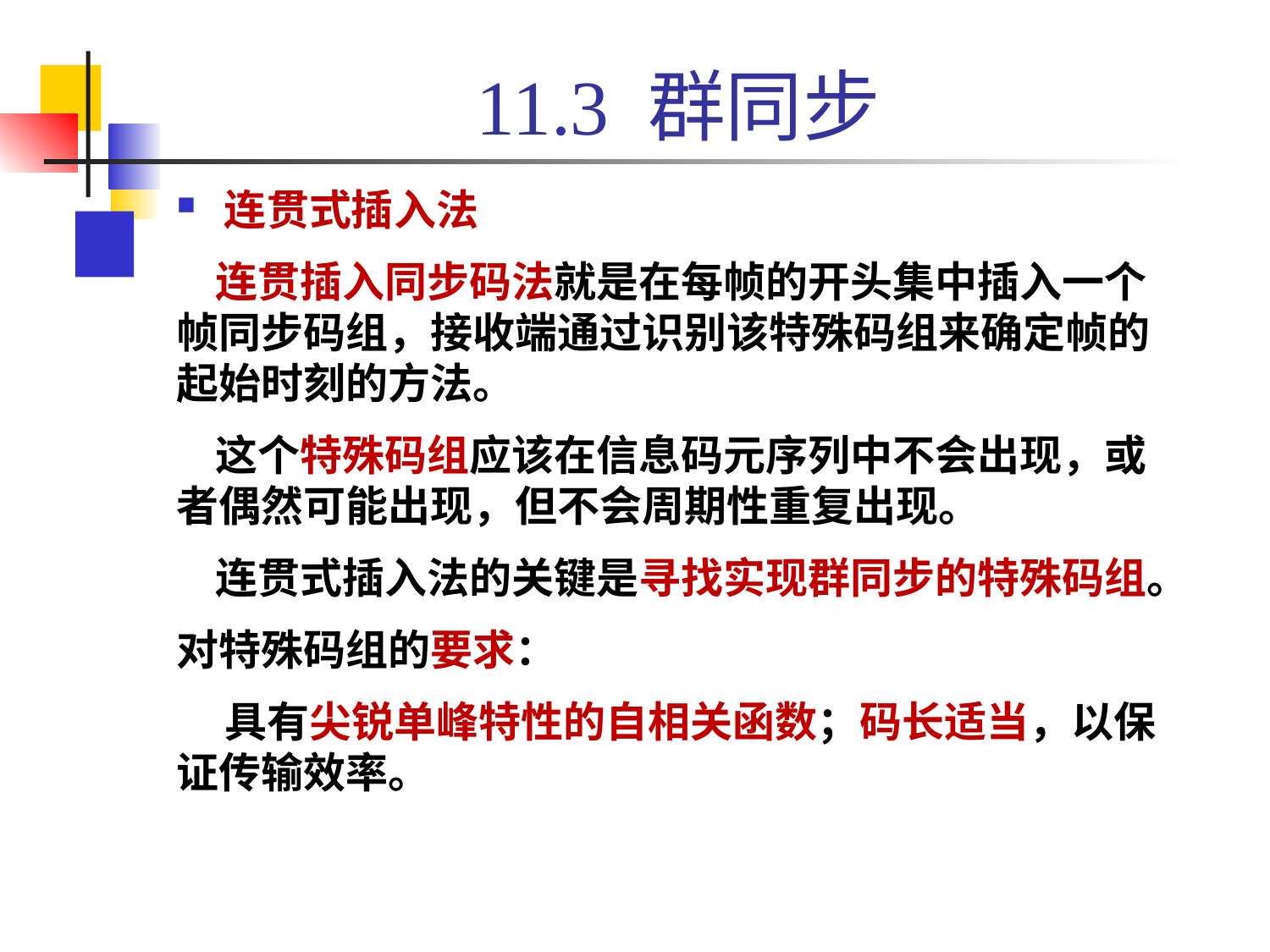

11.3 群同步
连贯式插入法
   连贯插入同步码法就是在每帧的开头集中插入一个帧同步码组，接收端通过识别该特殊码组来确定帧的起始时刻的方法。
   这个特殊码组应该在信息码元序列中不会出现，或者偶然可能出现，但不会周期性重复出现。
   连贯式插入法的关键是寻找实现群同步的特殊码组。
对特殊码组的要求：
    具有尖锐单峰特性的自相关函数；码长适当，以保证传输效率。